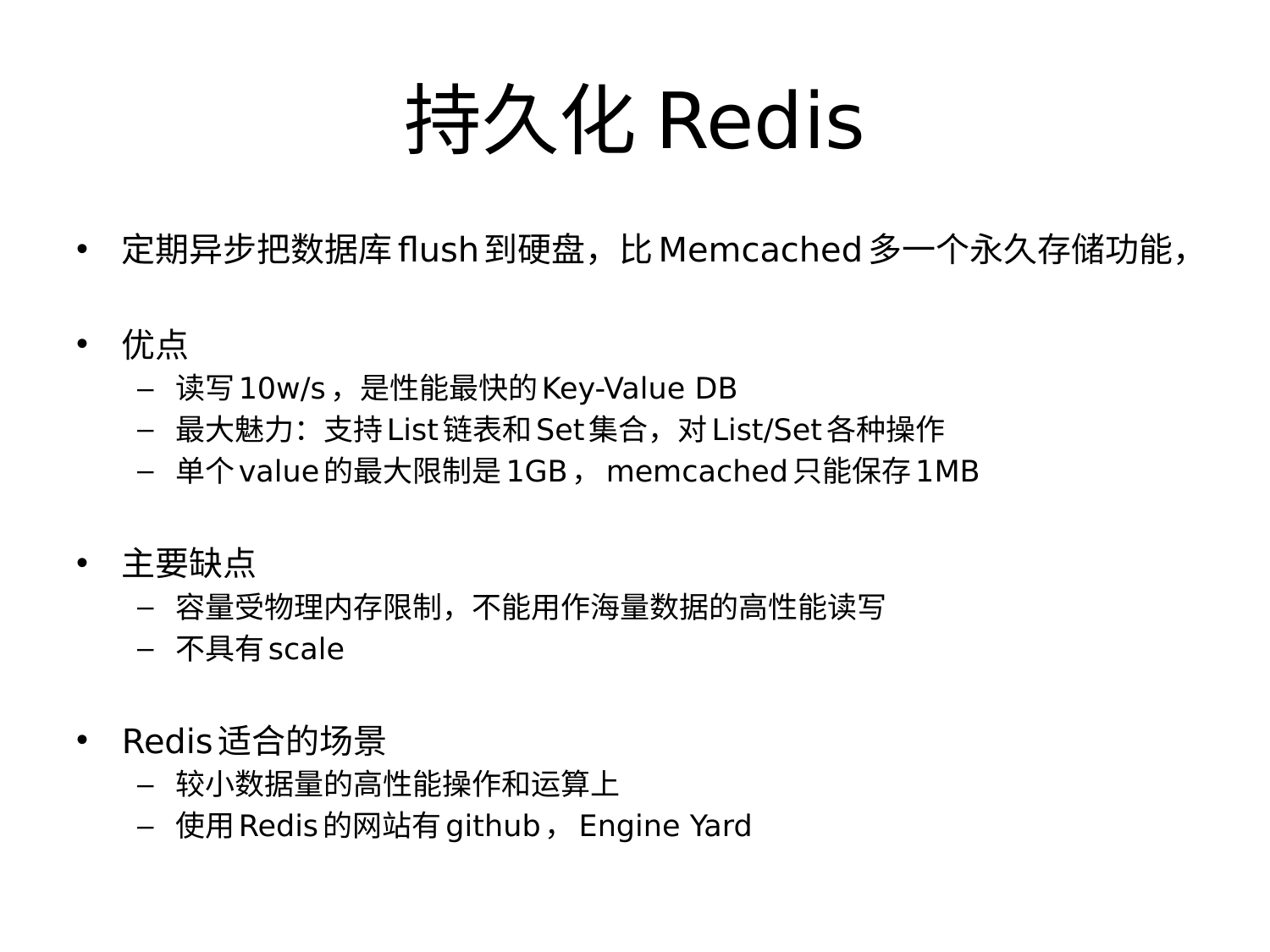

# 持久化Redis
定期异步把数据库flush到硬盘，比Memcached多一个永久存储功能，

优点
读写10w/s，是性能最快的Key-Value DB
最大魅力：支持List链表和Set集合，对List/Set各种操作
单个value的最大限制是1GB，memcached只能保存1MB

主要缺点
容量受物理内存限制，不能用作海量数据的高性能读写
不具有scale

Redis适合的场景
较小数据量的高性能操作和运算上
使用Redis的网站有github，Engine Yard